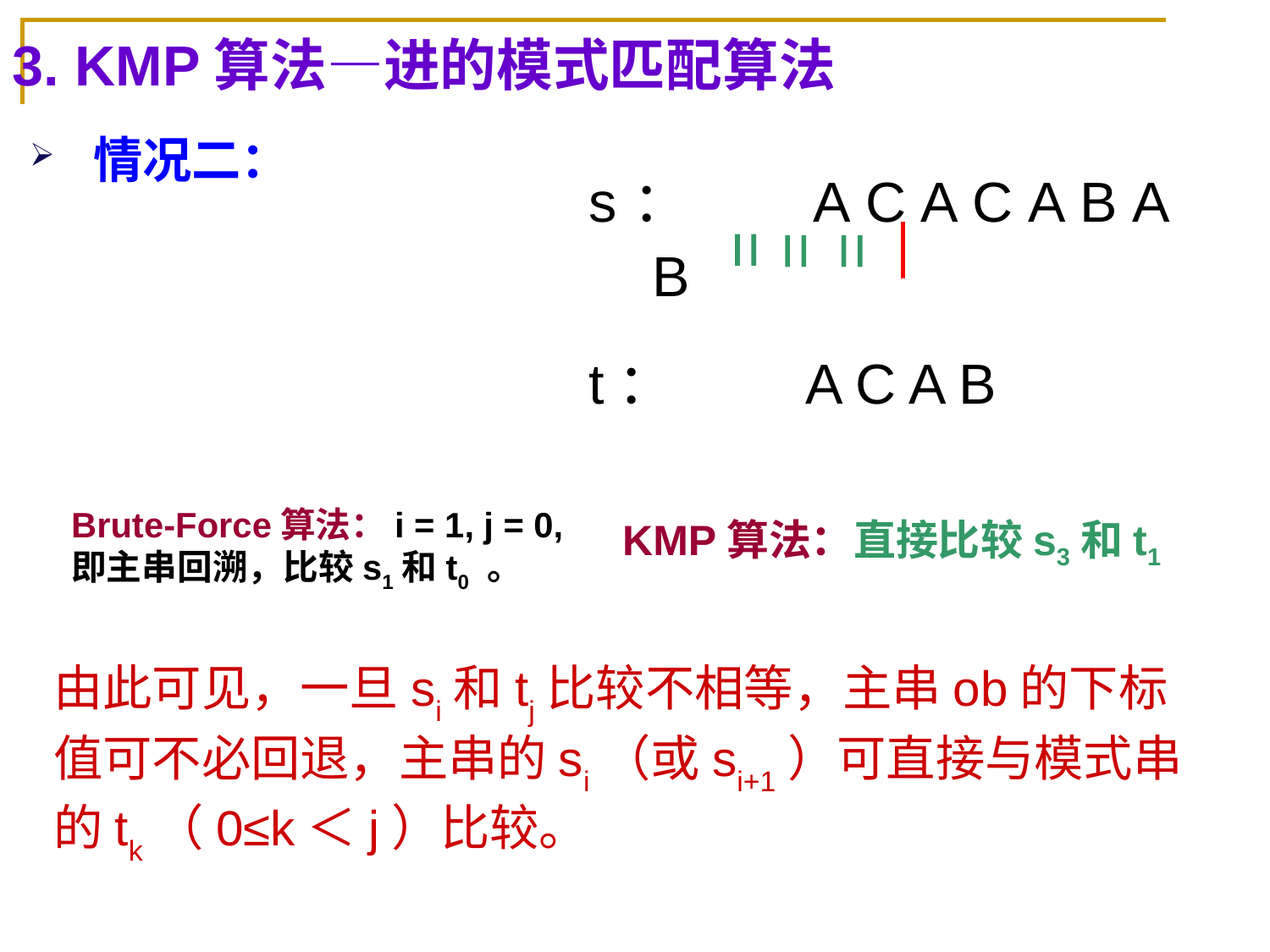

3. KMP算法—进的模式匹配算法
情况二：

s：	 A C A C A B A B
t：	 A C A B
=
=
=
Brute-Force算法：i = 1, j = 0, 即主串回溯，比较s1和t0 。
KMP算法：直接比较s3和t1
由此可见，一旦si和tj比较不相等，主串ob的下标值可不必回退，主串的si（或si+1）可直接与模式串的tk（0≤k＜j）比较。